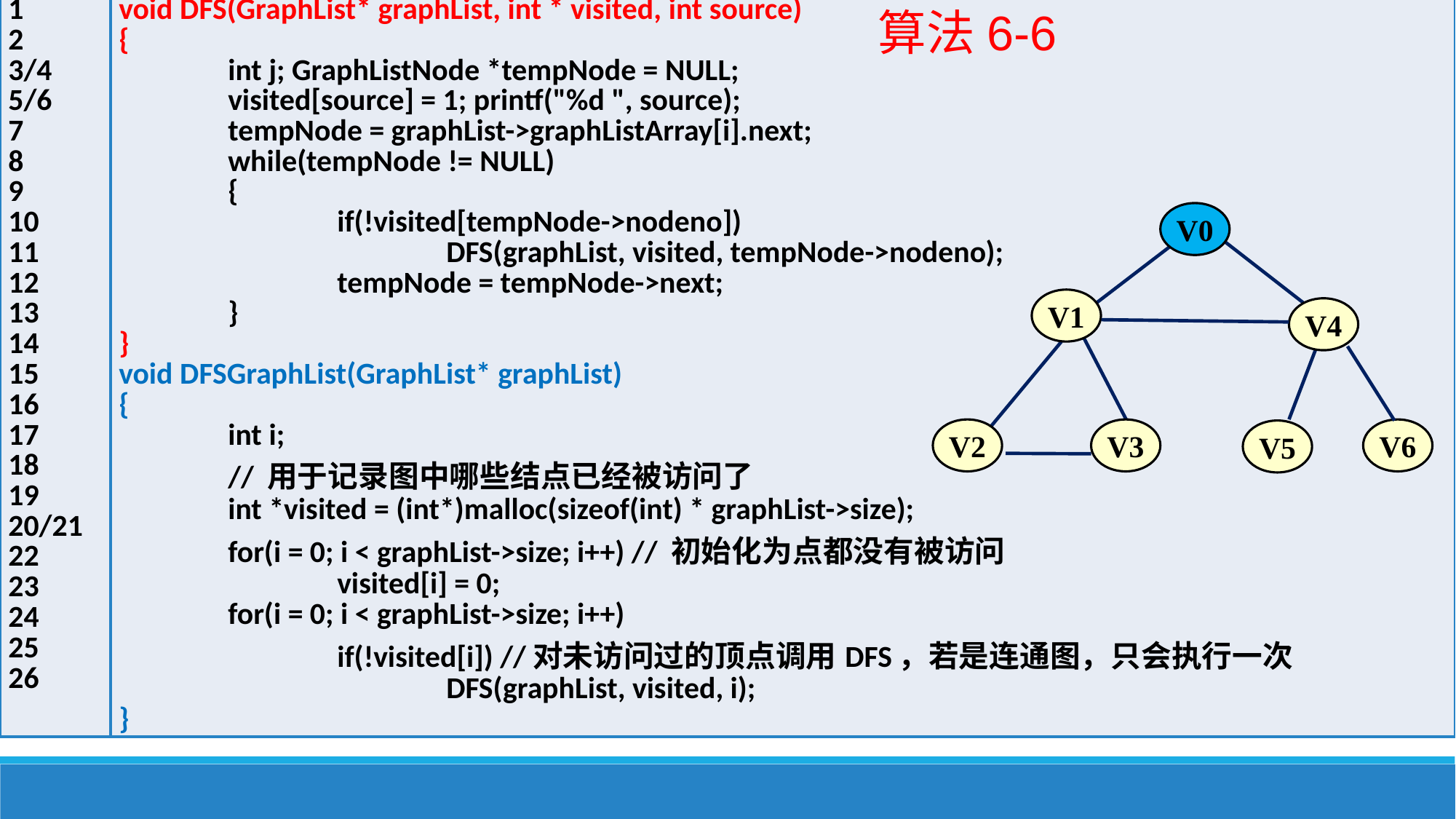

| 1 2 3/4 5/6 7 8 9 10 11 12 13 14 15 16 17 18 19 20/21 22 23 24 25 26 | void DFS(GraphList\* graphList, int \* visited, int source) { int j; GraphListNode \*tempNode = NULL; visited[source] = 1; printf("%d ", source); tempNode = graphList->graphListArray[i].next; while(tempNode != NULL) { if(!visited[tempNode->nodeno]) DFS(graphList, visited, tempNode->nodeno); tempNode = tempNode->next; } } void DFSGraphList(GraphList\* graphList) { int i; // 用于记录图中哪些结点已经被访问了 int \*visited = (int\*)malloc(sizeof(int) \* graphList->size); for(i = 0; i < graphList->size; i++) // 初始化为点都没有被访问 visited[i] = 0; for(i = 0; i < graphList->size; i++) if(!visited[i]) //对未访问过的顶点调用DFS，若是连通图，只会执行一次 DFS(graphList, visited, i); } |
| --- | --- |
算法6-6
V0

V1
V4

V2
V3
V6
V5